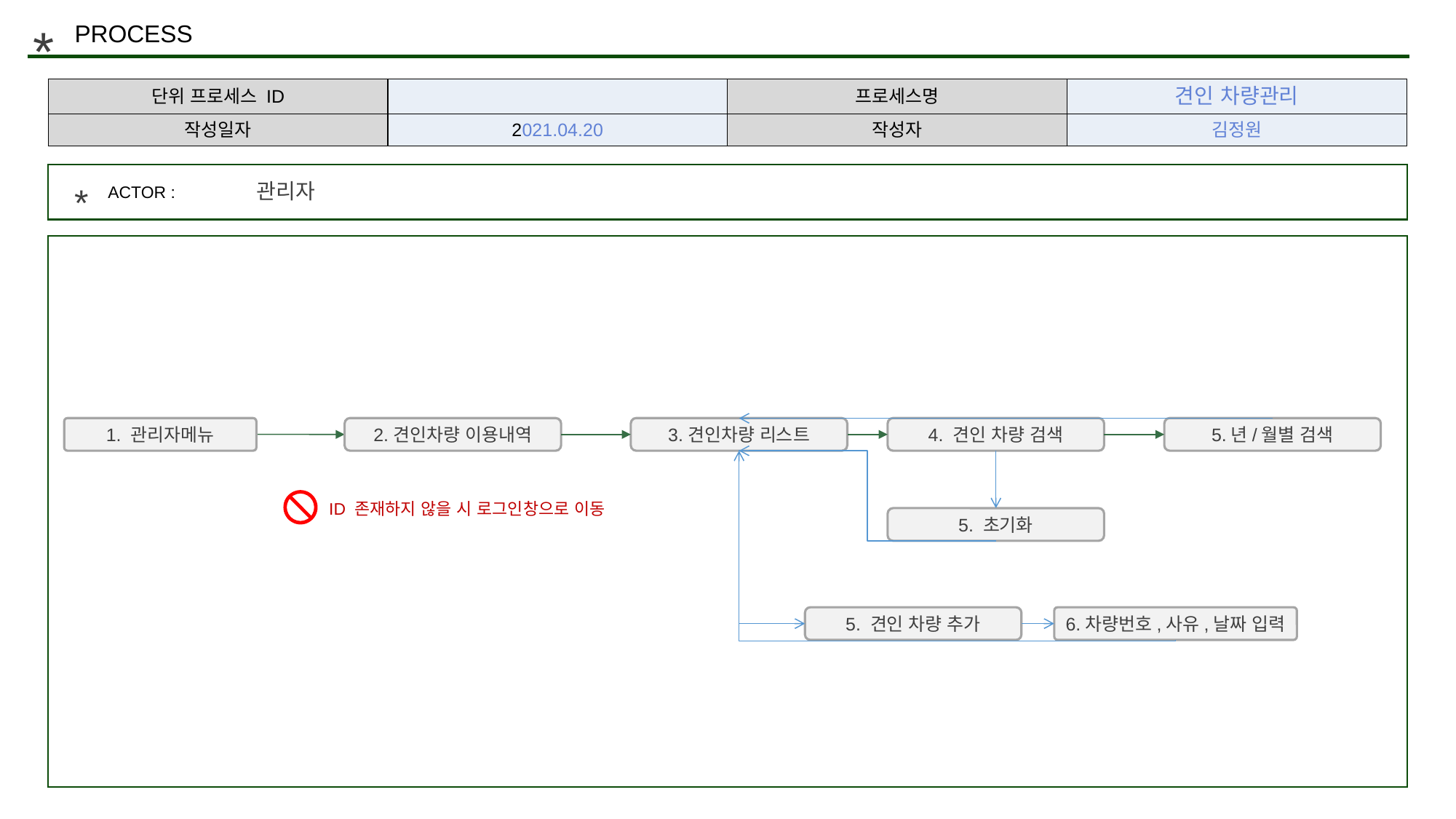

*
PROCESS
| 단위 프로세스 ID |  | 프로세스명 | 견인 차량관리 |
| --- | --- | --- | --- |
| 작성일자 | 2021.04.20 | 작성자 | 김정원 |

관리자
*
ACTOR :

1. 관리자메뉴
2.견인차량 이용내역
3.견인차량 리스트
4. 견인 차량 검색
5.년/월별 검색

ID 존재하지 않을 시 로그인창으로 이동
5. 초기화
5. 견인 차량 추가
6.차량번호,사유,날짜 입력